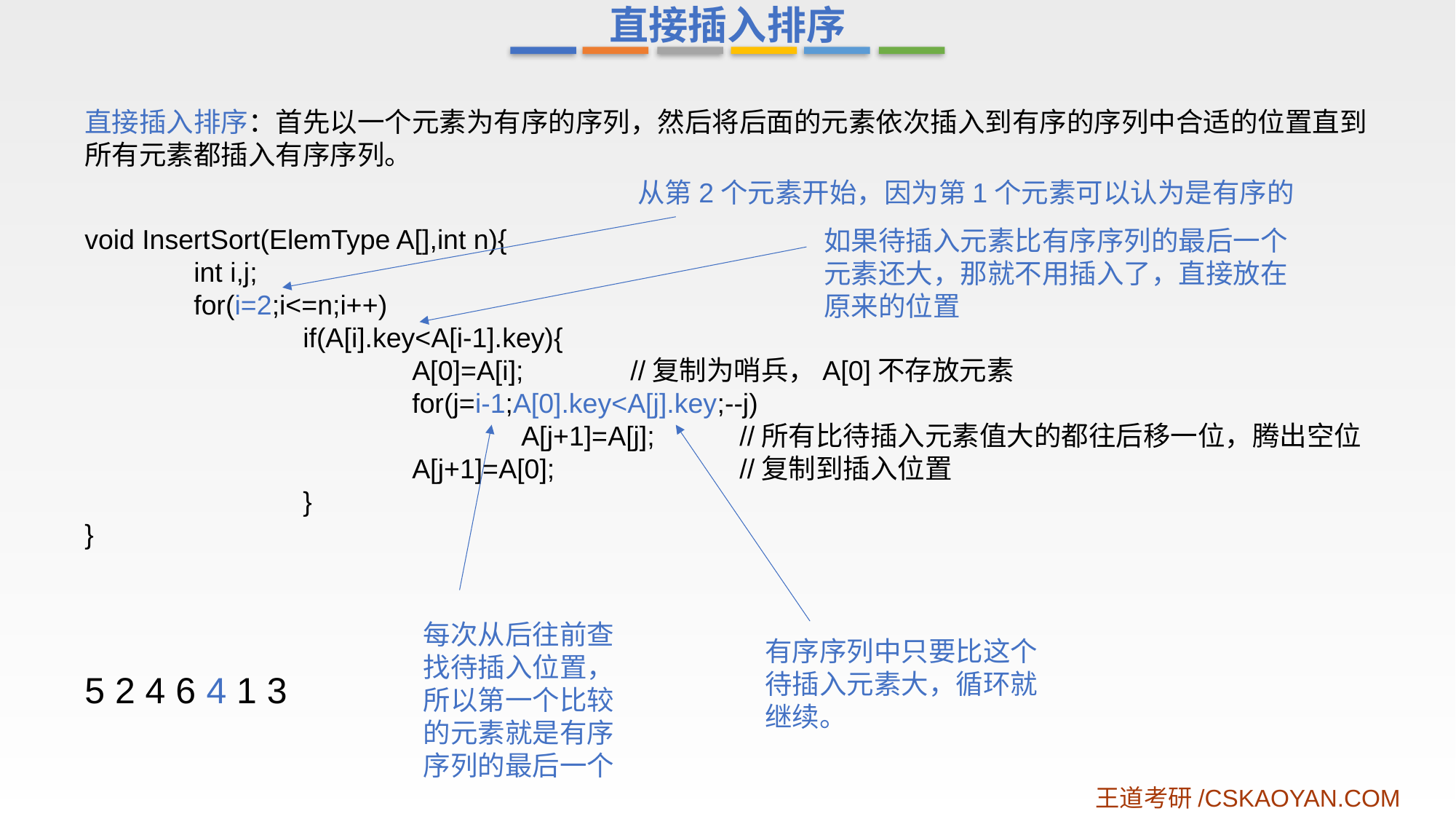

直接插入排序

直接插入排序：首先以一个元素为有序的序列，然后将后面的元素依次插入到有序的序列中合适的位置直到所有元素都插入有序序列。
从第2个元素开始，因为第1个元素可以认为是有序的
void InsertSort(ElemType A[],int n){
	int i,j;
	for(i=2;i<=n;i++)
		if(A[i].key<A[i-1].key){
			A[0]=A[i];	//复制为哨兵，A[0]不存放元素
			for(j=i-1;A[0].key<A[j].key;--j)
				A[j+1]=A[j];	//所有比待插入元素值大的都往后移一位，腾出空位
			A[j+1]=A[0];   		//复制到插入位置
		}
}
如果待插入元素比有序序列的最后一个元素还大，那就不用插入了，直接放在原来的位置
每次从后往前查找待插入位置，所以第一个比较的元素就是有序序列的最后一个
有序序列中只要比这个待插入元素大，循环就继续。
5 2 4 6 4 1 3
王道考研/CSKAOYAN.COM